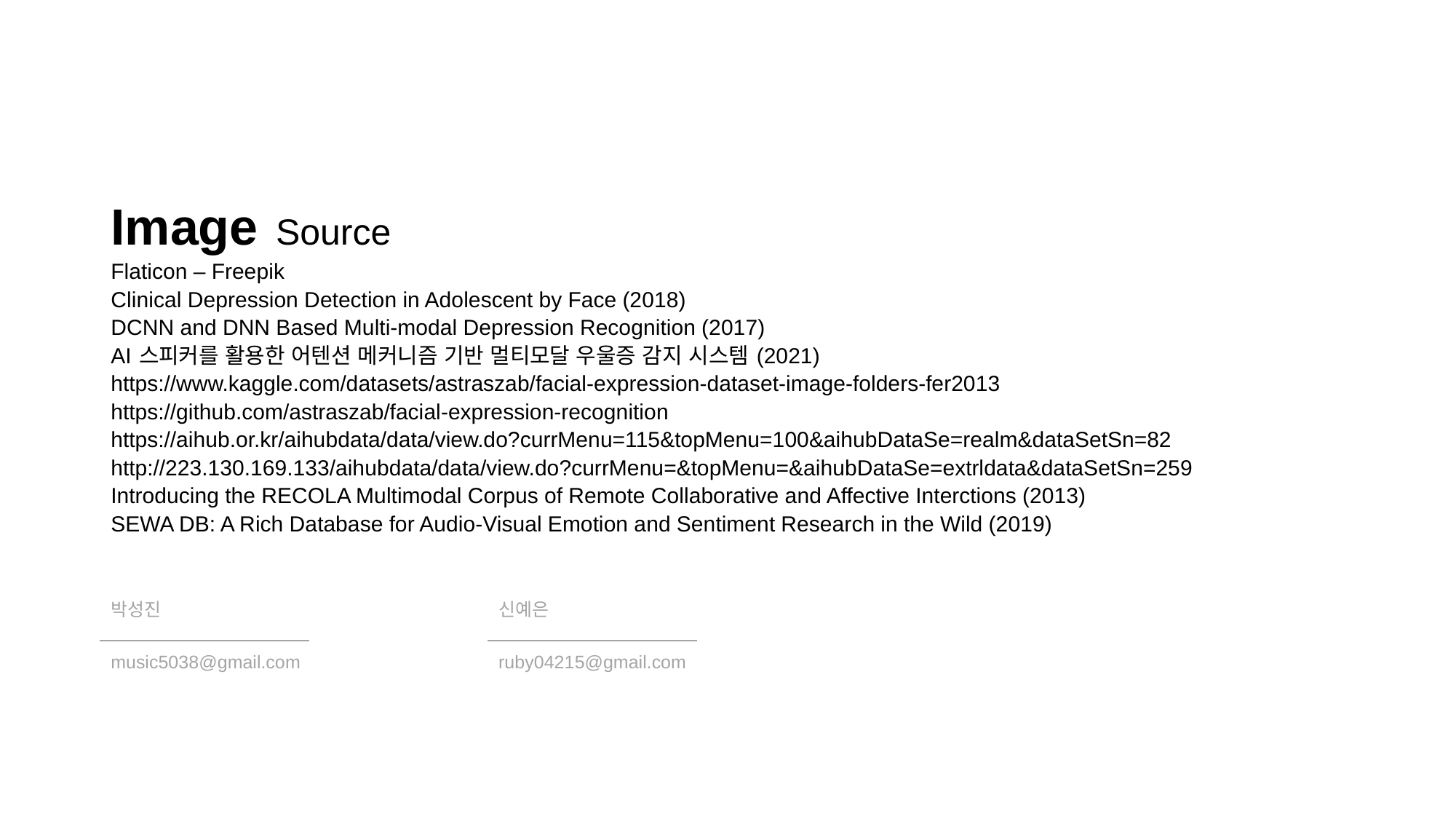

Image  Source
Flaticon – Freepik
Clinical Depression Detection in Adolescent by Face (2018)
DCNN and DNN Based Multi-modal Depression Recognition (2017)
AI 스피커를 활용한 어텐션 메커니즘 기반 멀티모달 우울증 감지 시스템 (2021)
https://www.kaggle.com/datasets/astraszab/facial-expression-dataset-image-folders-fer2013
https://github.com/astraszab/facial-expression-recognition
https://aihub.or.kr/aihubdata/data/view.do?currMenu=115&topMenu=100&aihubDataSe=realm&dataSetSn=82
http://223.130.169.133/aihubdata/data/view.do?currMenu=&topMenu=&aihubDataSe=extrldata&dataSetSn=259
Introducing the RECOLA Multimodal Corpus of Remote Collaborative and Affective Interctions (2013)
SEWA DB: A Rich Database for Audio-Visual Emotion and Sentiment Research in the Wild (2019)

박성진
신예은
music5038@gmail.com
ruby04215@gmail.com